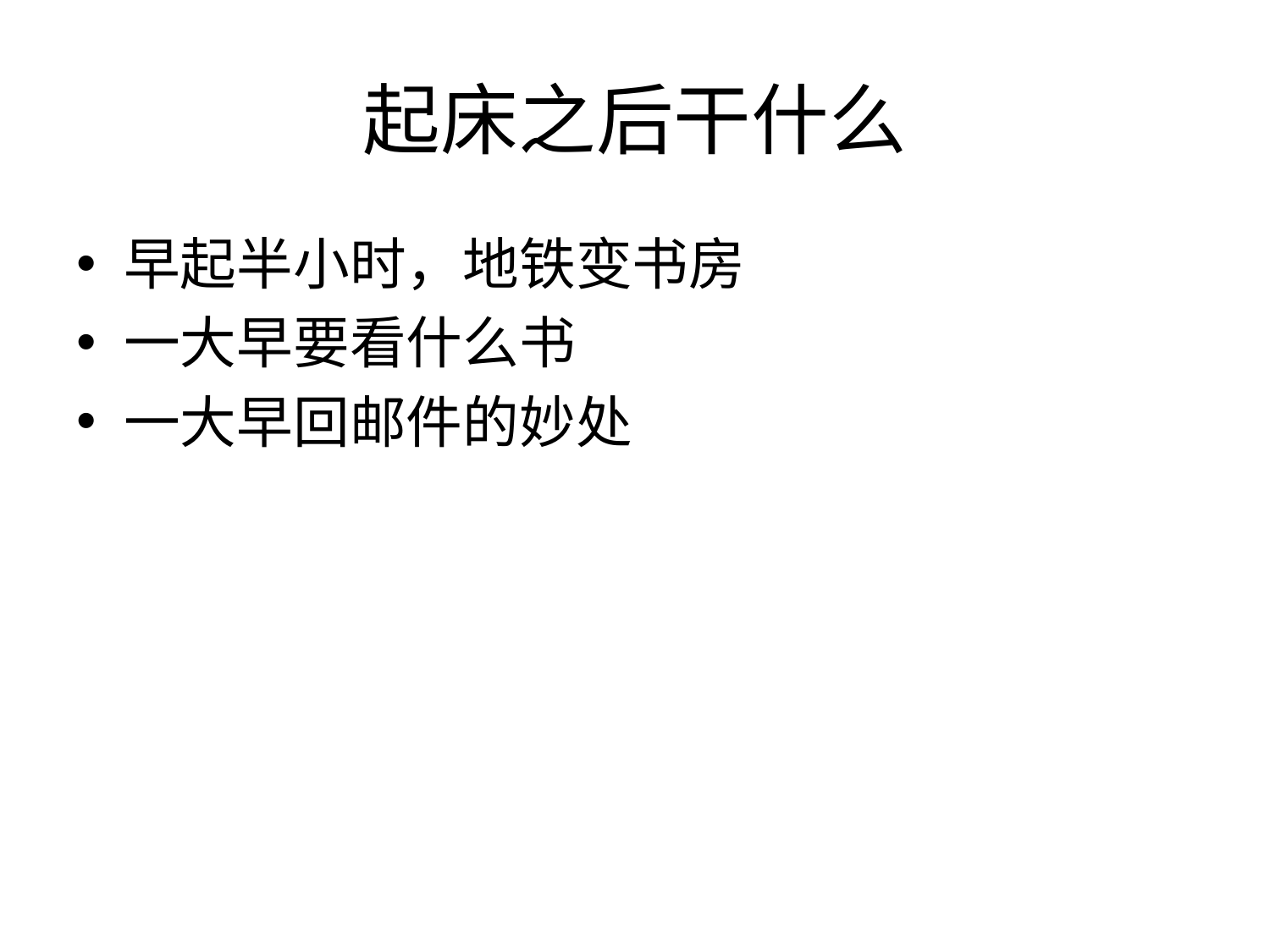

# 起床之后干什么
早起半小时，地铁变书房
一大早要看什么书
一大早回邮件的妙处